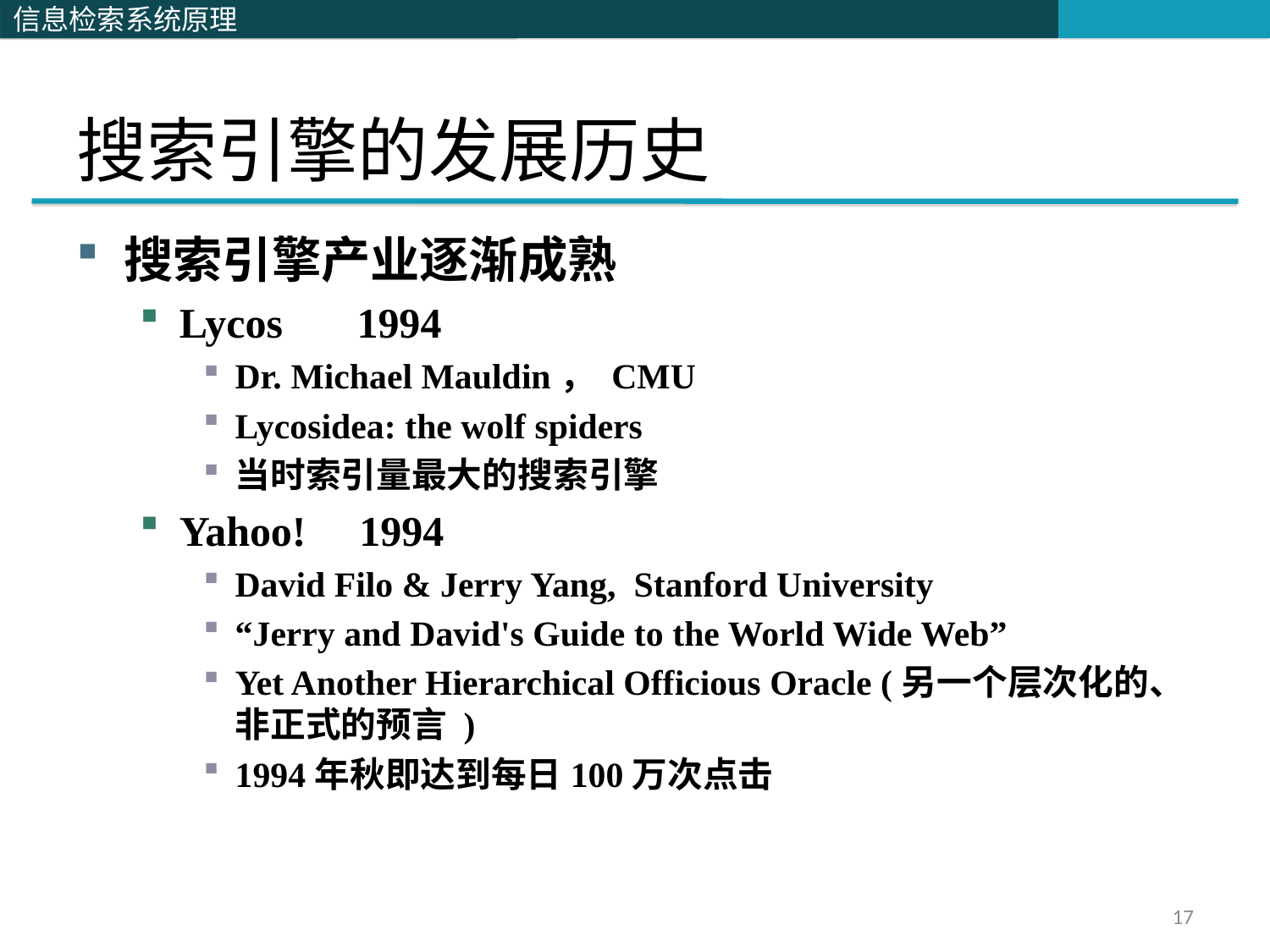

# 搜索引擎的发展历史
搜索引擎产业逐渐成熟
Lycos       1994
Dr. Michael Mauldin， CMU
Lycosidea: the wolf spiders
当时索引量最大的搜索引擎
Yahoo!     1994
David Filo & Jerry Yang,  Stanford University
“Jerry and David's Guide to the World Wide Web”
Yet Another Hierarchical Officious Oracle (另一个层次化的、非正式的预言 )
1994年秋即达到每日100万次点击
17